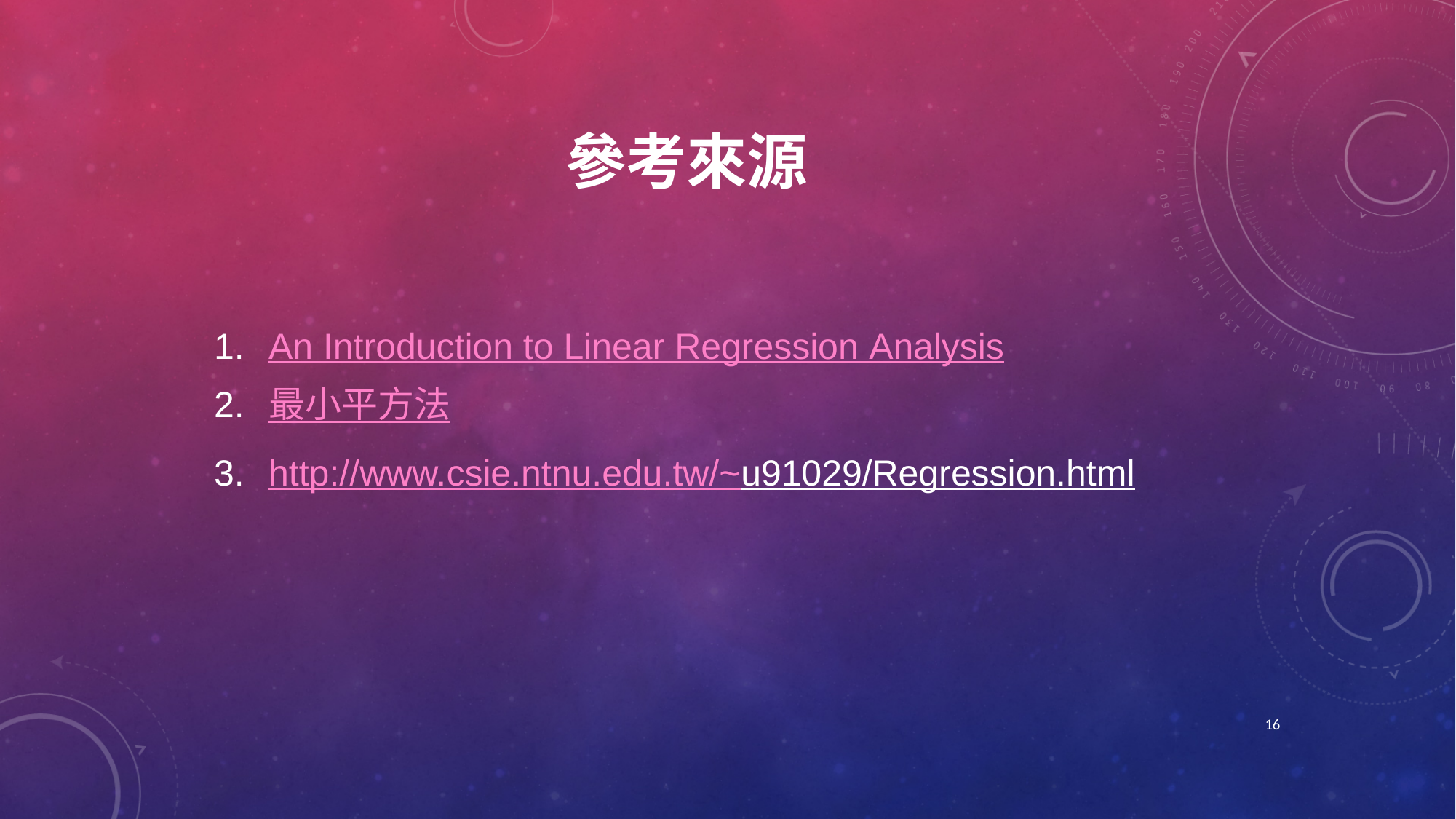

# 參考來源
An Introduction to Linear Regression Analysis
最小平方法
http://www.csie.ntnu.edu.tw/~u91029/Regression.html
16